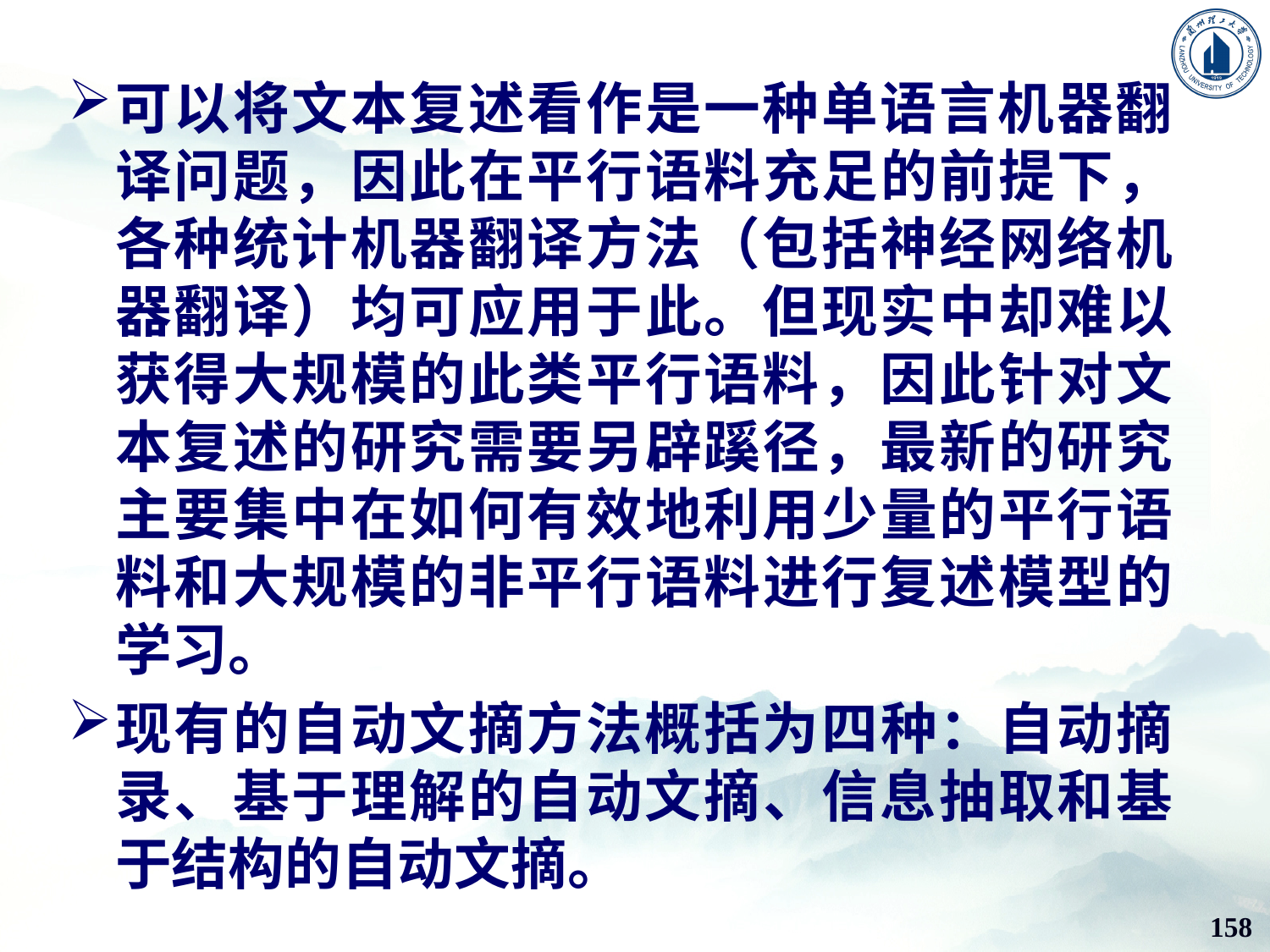

可以将文本复述看作是一种单语言机器翻译问题，因此在平行语料充足的前提下，各种统计机器翻译方法（包括神经网络机器翻译）均可应用于此。但现实中却难以获得大规模的此类平行语料，因此针对文本复述的研究需要另辟蹊径，最新的研究主要集中在如何有效地利用少量的平行语料和大规模的非平行语料进行复述模型的学习。
现有的自动文摘方法概括为四种：自动摘录、基于理解的自动文摘、信息抽取和基于结构的自动文摘。

158